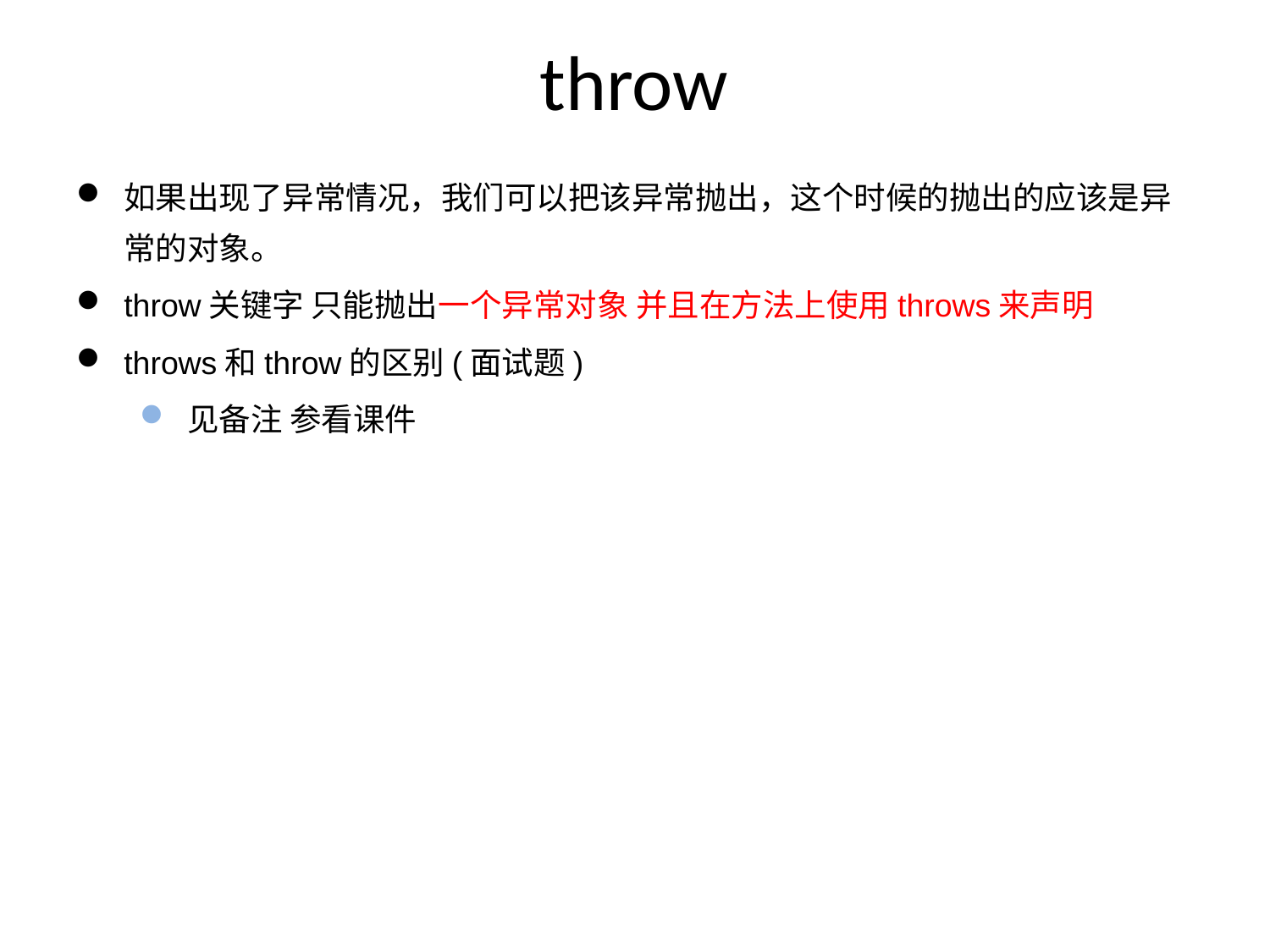

# throw
如果出现了异常情况，我们可以把该异常抛出，这个时候的抛出的应该是异常的对象。
throw关键字 只能抛出一个异常对象 并且在方法上使用throws来声明
throws和throw的区别(面试题)
见备注 参看课件